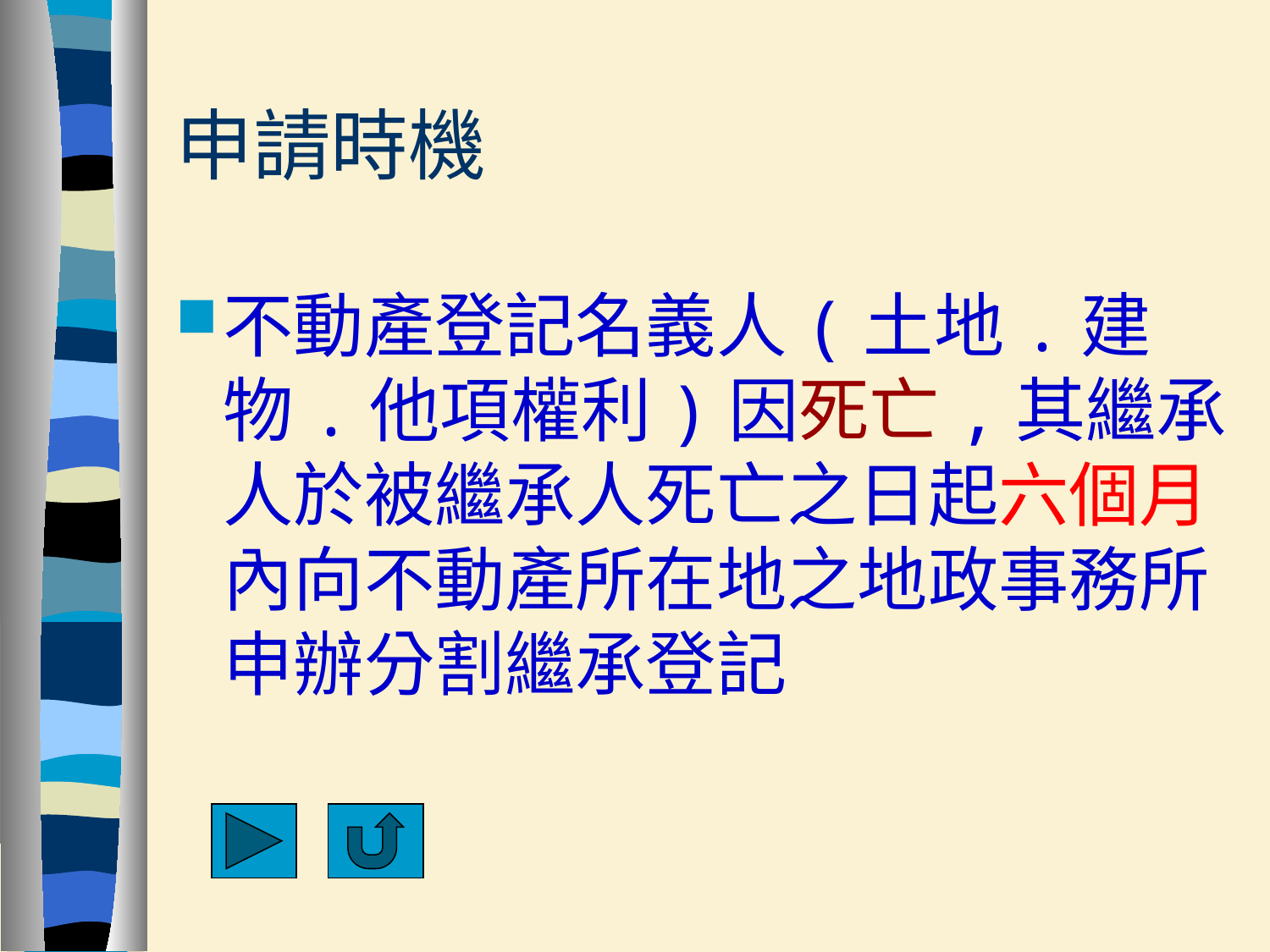

# 申請時機
不動產登記名義人(土地.建物.他項權利)因死亡,其繼承人於被繼承人死亡之日起六個月內向不動產所在地之地政事務所申辦分割繼承登記